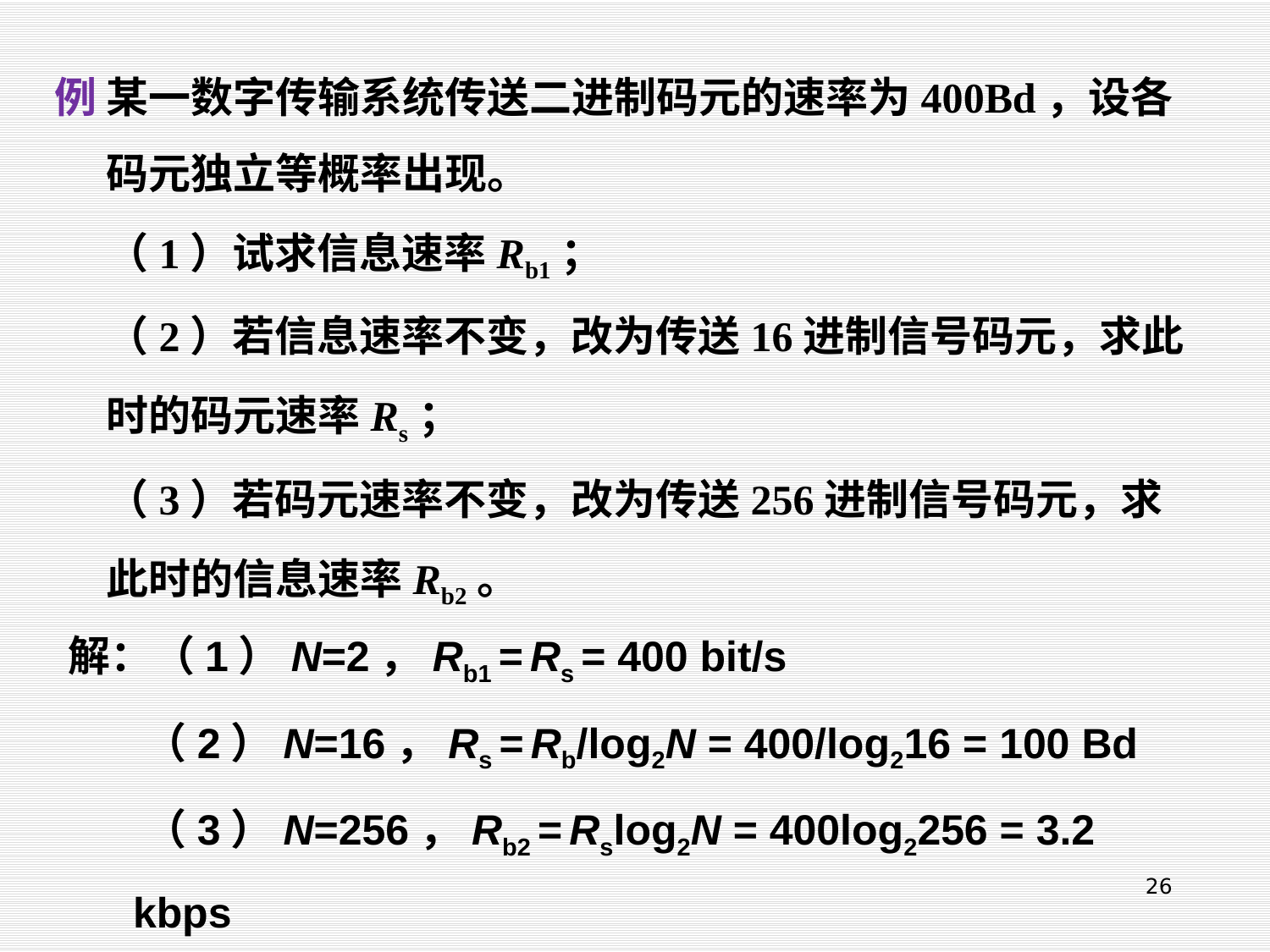

# 例 某一数字传输系统传送二进制码元的速率为400Bd，设各码元独立等概率出现。 （1）试求信息速率Rb1； （2）若信息速率不变，改为传送16进制信号码元，求此时的码元速率Rs； （3）若码元速率不变，改为传送256进制信号码元，求此时的信息速率Rb2。
解：（1）N=2，Rb1 = Rs = 400 bit/s
       （2）N=16，Rs = Rb/log2N = 400/log216 = 100 Bd
       （3）N=256，Rb2 = Rslog2N = 400log2256 = 3.2 kbps
26